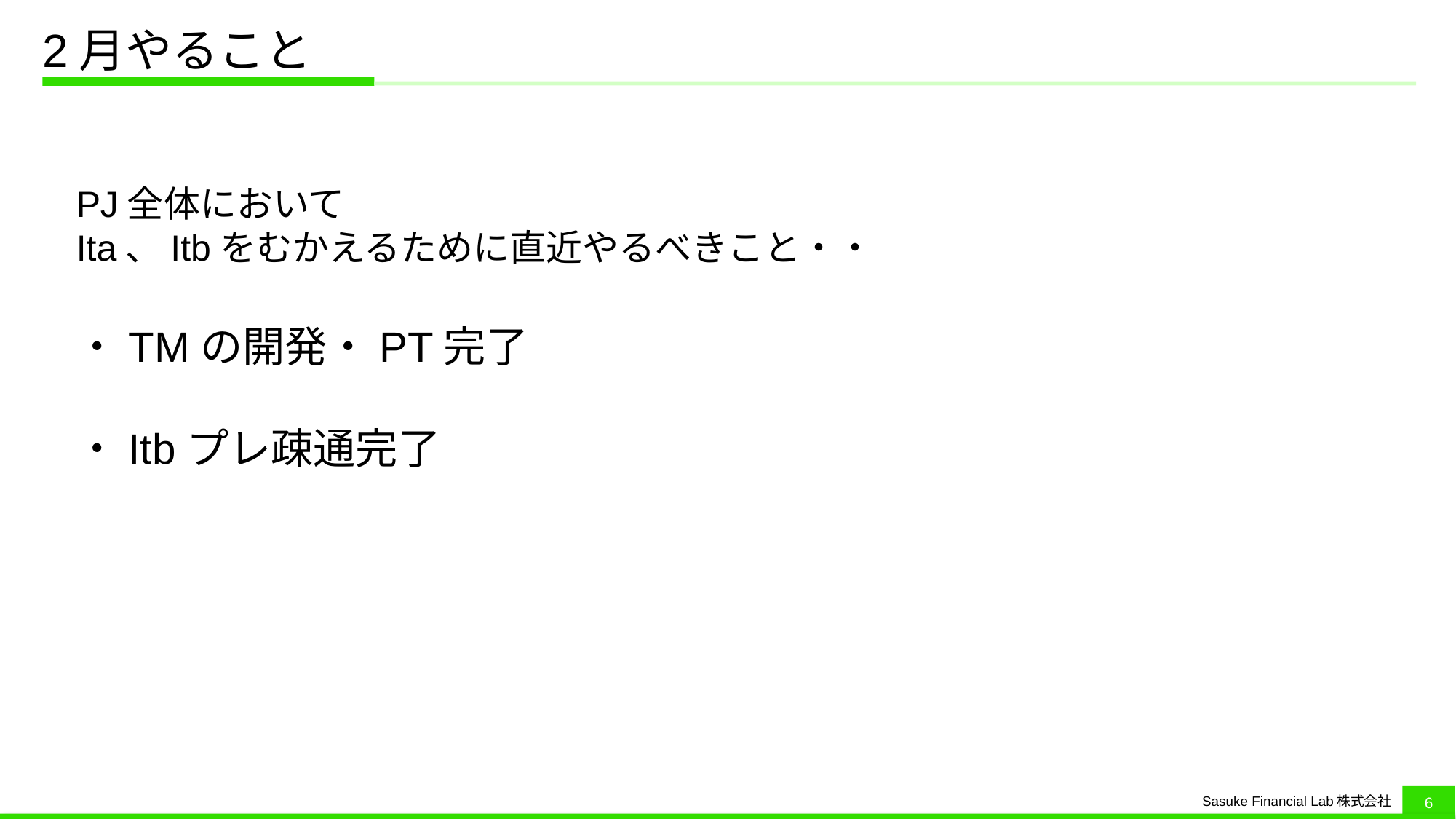

# 2月やること
PJ全体において
Ita、Itbをむかえるために直近やるべきこと・・

・TMの開発・PT完了

・Itbプレ疎通完了
6
Sasuke Financial Lab株式会社